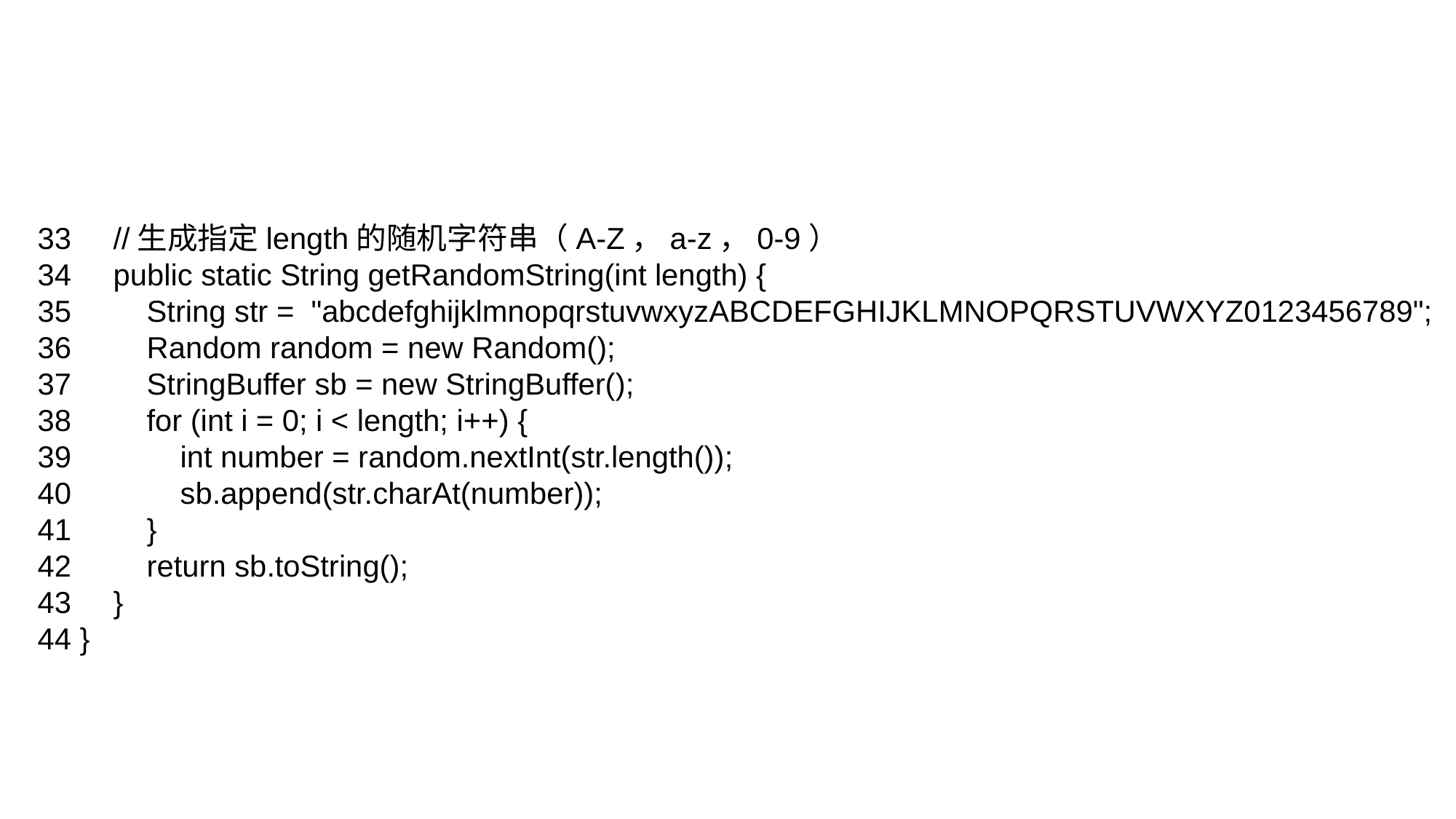

33     //生成指定length的随机字符串（A-Z，a-z，0-9）
34     public static String getRandomString(int length) {
35         String str =  "abcdefghijklmnopqrstuvwxyzABCDEFGHIJKLMNOPQRSTUVWXYZ0123456789";
36         Random random = new Random();
37         StringBuffer sb = new StringBuffer();
38         for (int i = 0; i < length; i++) {
39             int number = random.nextInt(str.length());
40             sb.append(str.charAt(number));
41         }
42         return sb.toString();
43     }
44 }